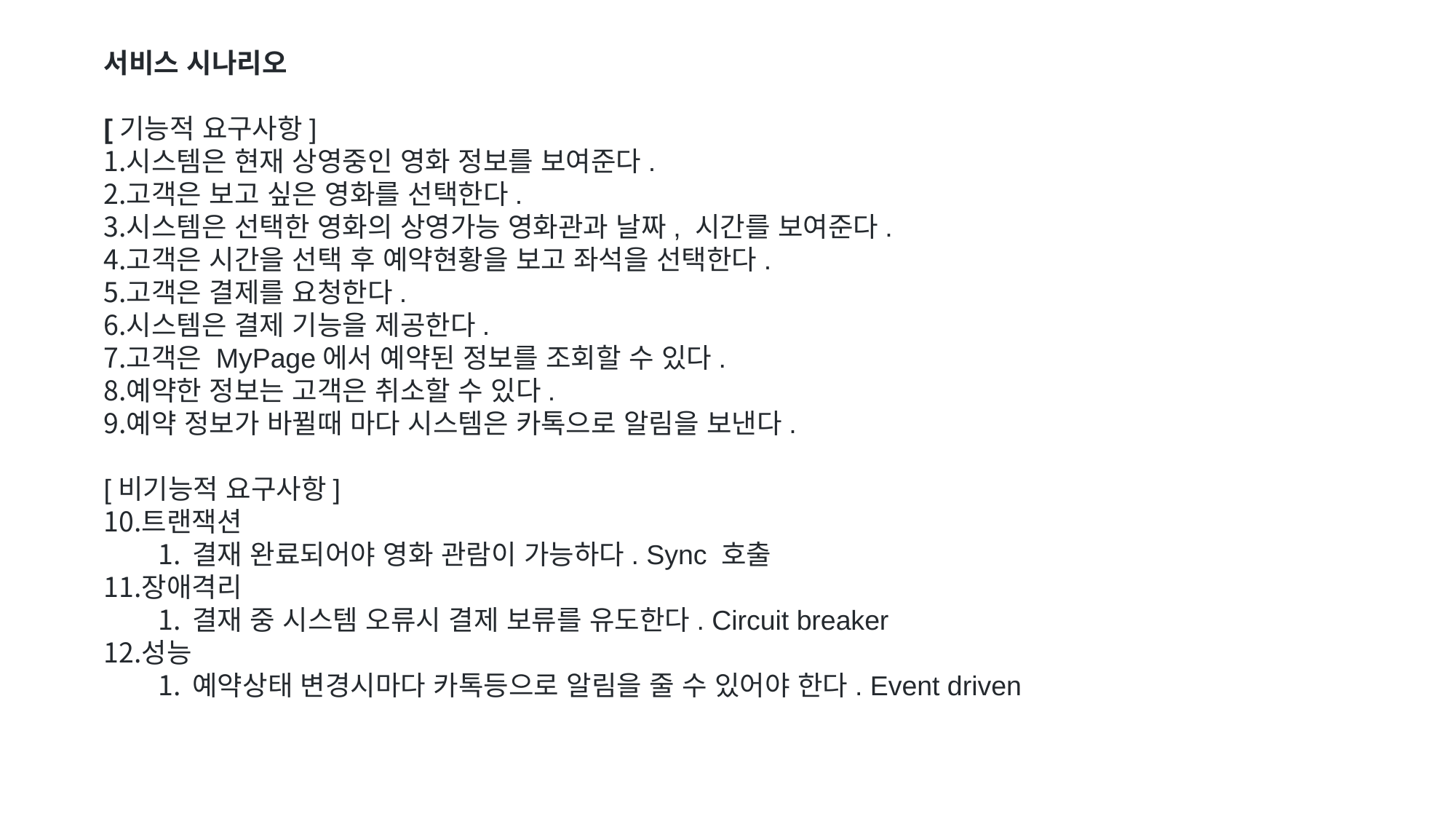

서비스 시나리오

[기능적 요구사항]
시스템은 현재 상영중인 영화 정보를 보여준다.
고객은 보고 싶은 영화를 선택한다.
시스템은 선택한 영화의 상영가능 영화관과 날짜, 시간를 보여준다.
고객은 시간을 선택 후 예약현황을 보고 좌석을 선택한다.
고객은 결제를 요청한다.
시스템은 결제 기능을 제공한다.
고객은 MyPage에서 예약된 정보를 조회할 수 있다.
예약한 정보는 고객은 취소할 수 있다.
예약 정보가 바뀔때 마다 시스템은 카톡으로 알림을 보낸다.

[비기능적 요구사항]
트랜잭션
결재 완료되어야 영화 관람이 가능하다. Sync 호출
장애격리
결재 중 시스템 오류시 결제 보류를 유도한다. Circuit breaker
성능
예약상태 변경시마다 카톡등으로 알림을 줄 수 있어야 한다. Event driven